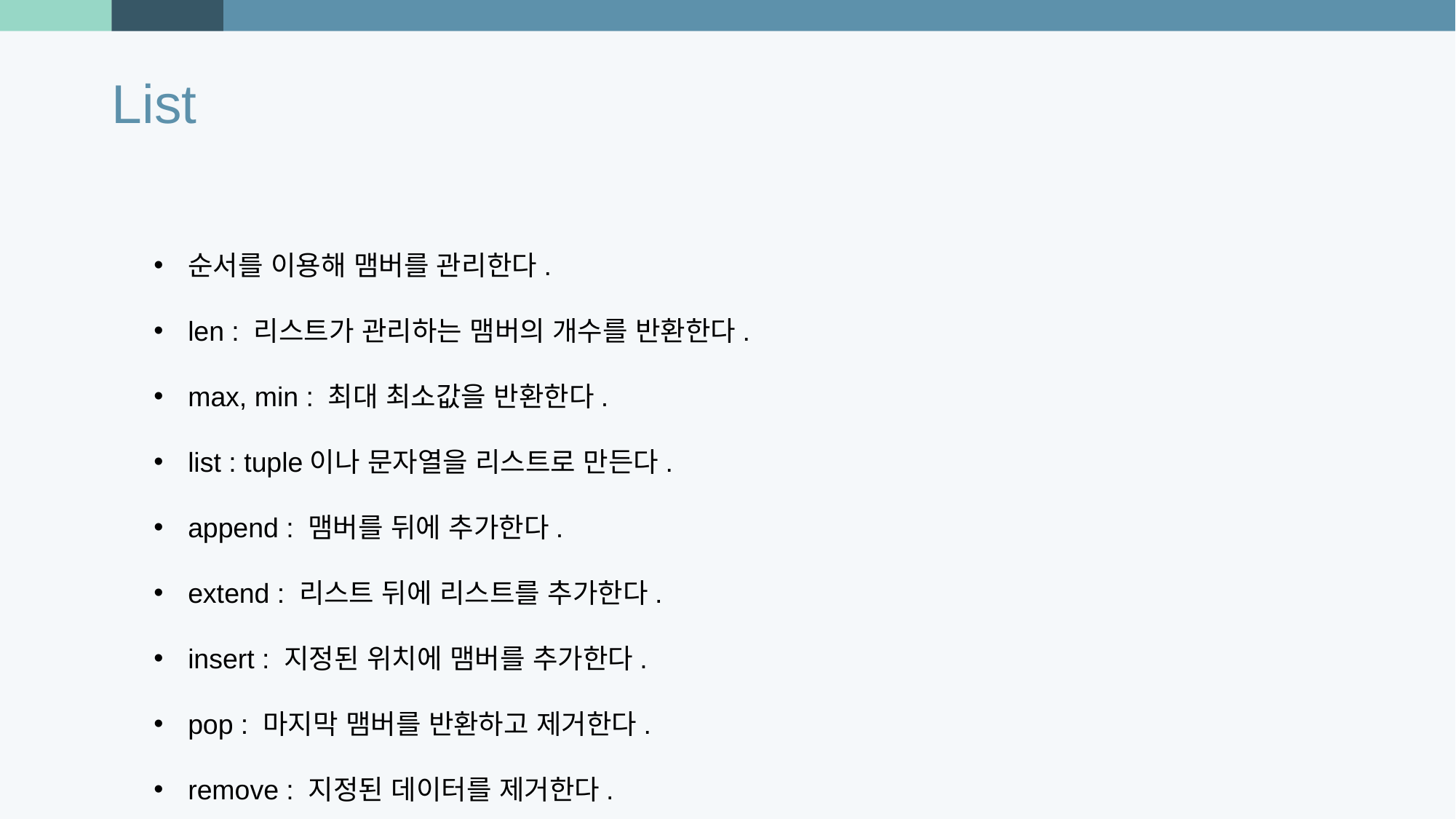

List
순서를 이용해 맴버를 관리한다.
len : 리스트가 관리하는 맴버의 개수를 반환한다.
max, min : 최대 최소값을 반환한다.
list : tuple이나 문자열을 리스트로 만든다.
append : 맴버를 뒤에 추가한다.
extend : 리스트 뒤에 리스트를 추가한다.
insert : 지정된 위치에 맴버를 추가한다.
pop : 마지막 맴버를 반환하고 제거한다.
remove : 지정된 데이터를 제거한다.
Photo by Joel Filipe on Unsplash